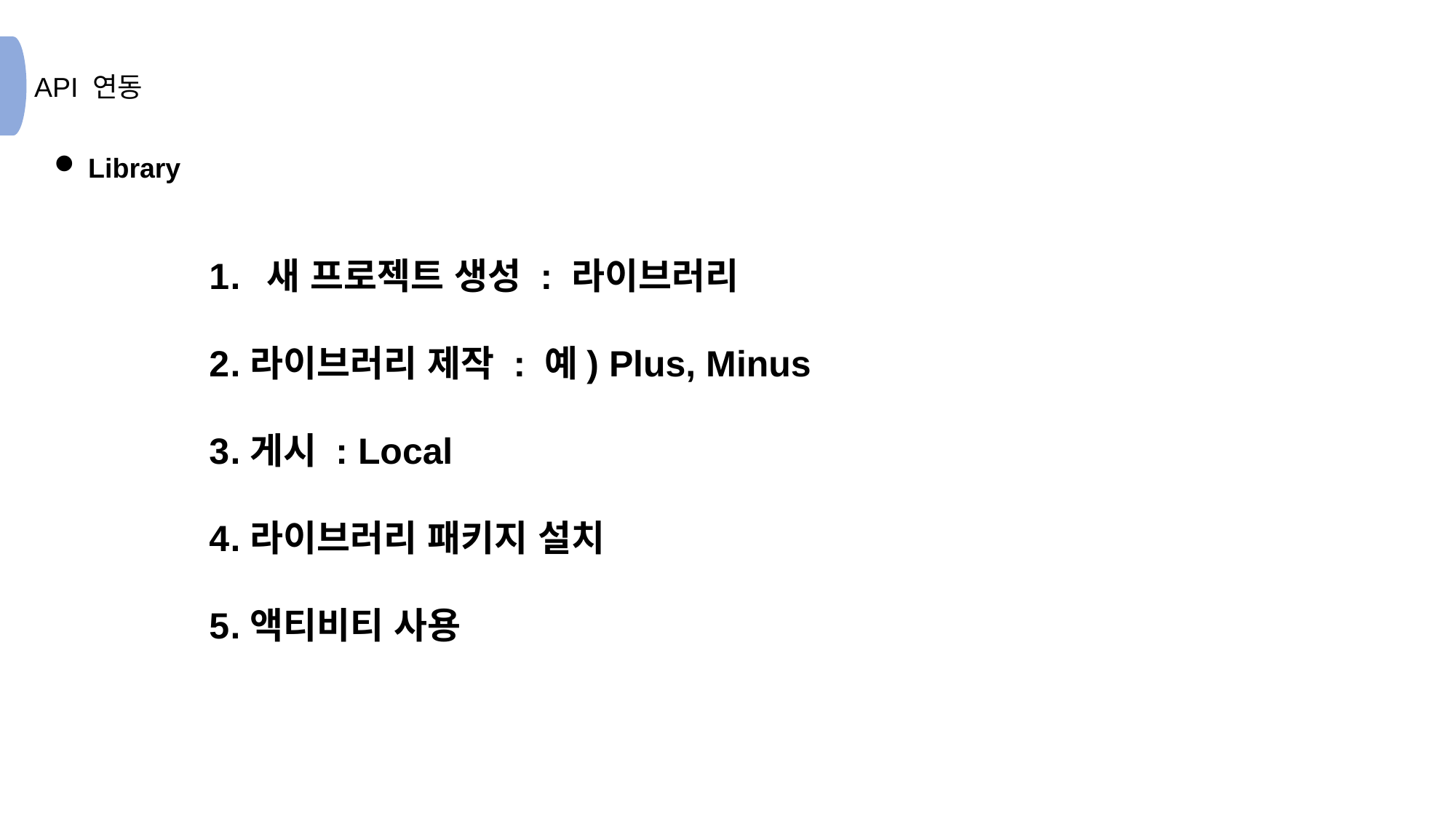

Library
 새 프로젝트 생성 : 라이브러리
라이브러리 제작 : 예) Plus, Minus
게시 : Local
라이브러리 패키지 설치
액티비티 사용